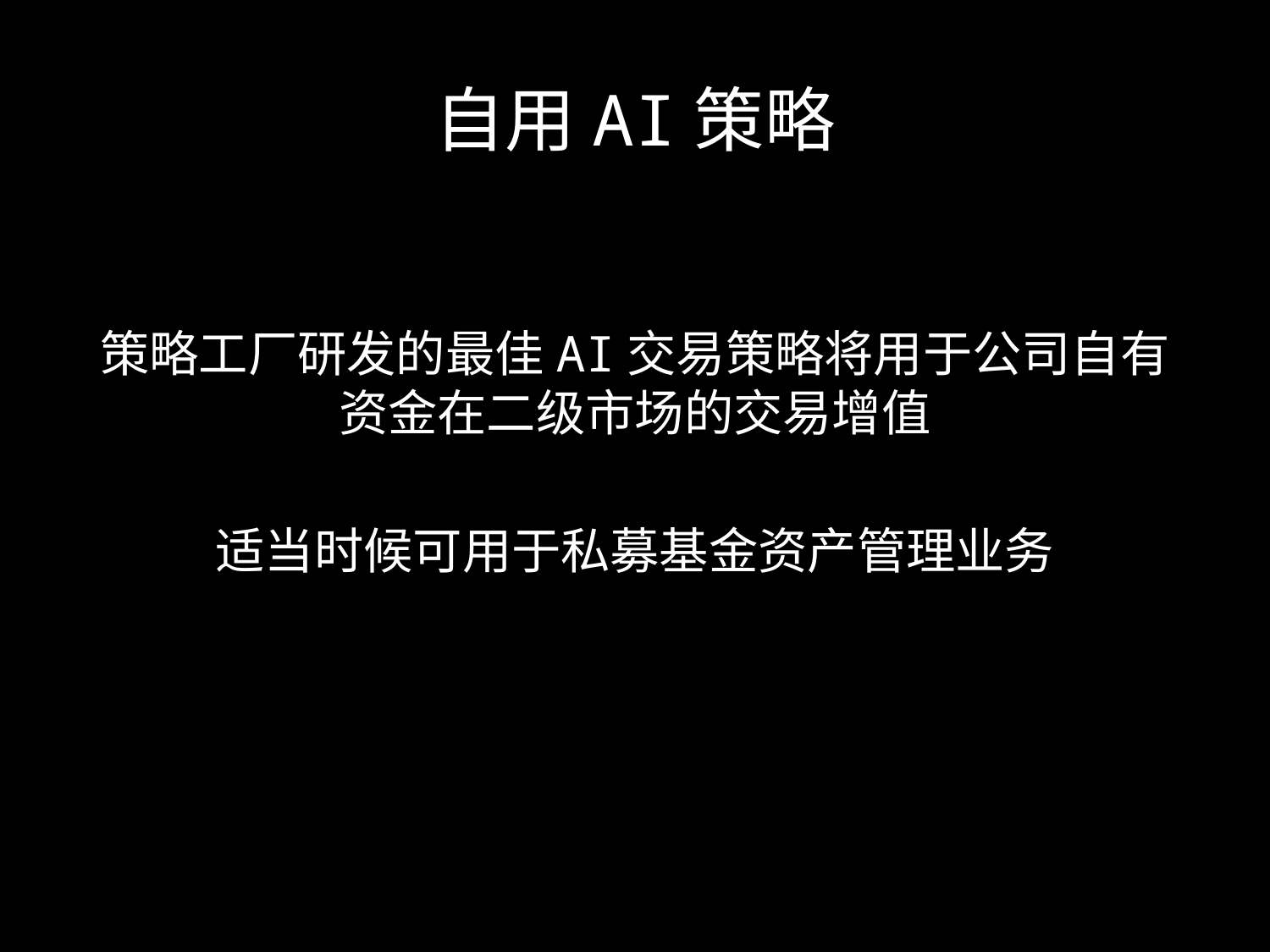

# 自用AI策略
策略工厂研发的最佳AI交易策略将用于公司自有资金在二级市场的交易增值

适当时候可用于私募基金资产管理业务